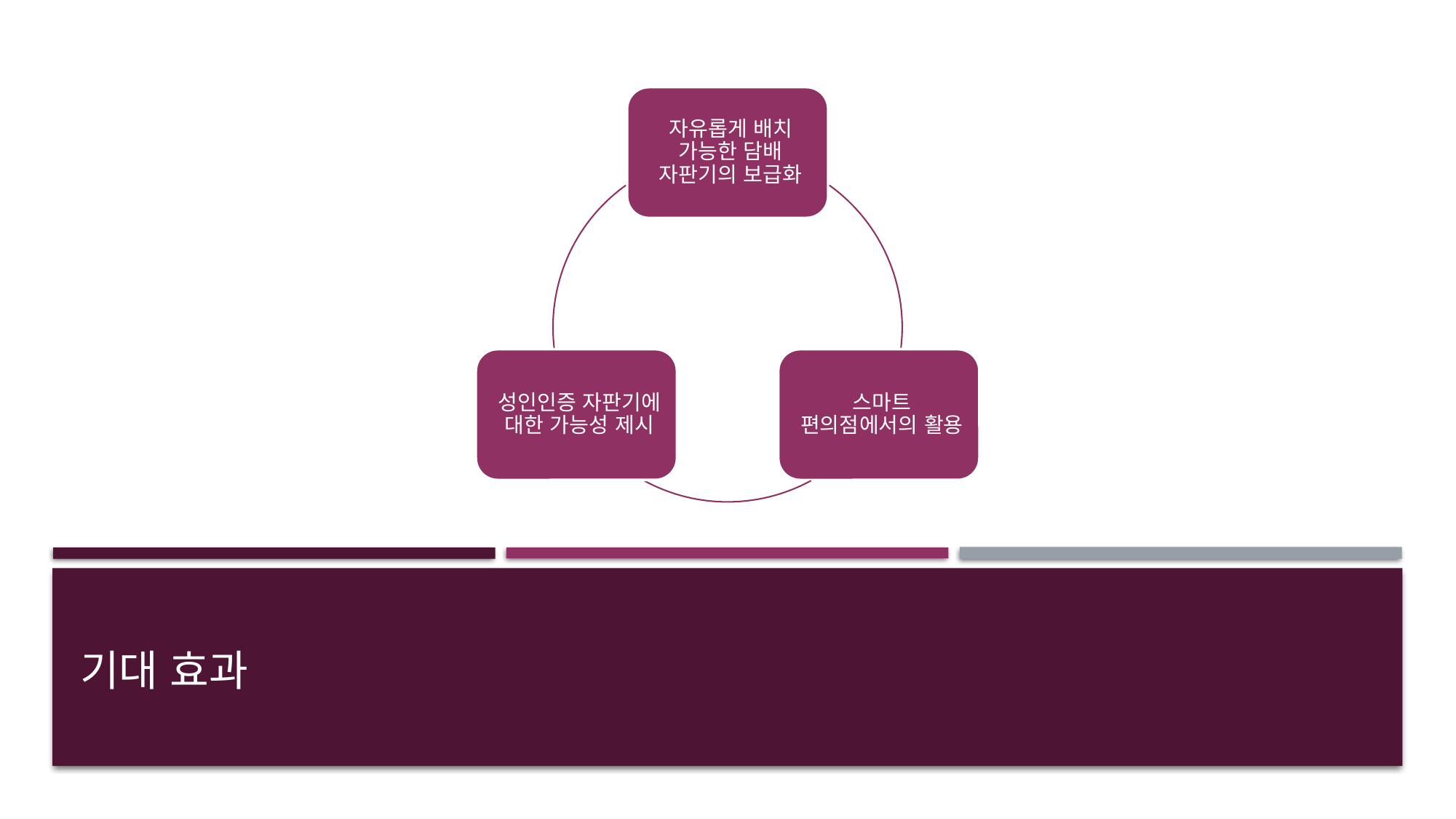

자유롭게 배치 가능한 담배 자판기의 보급화
스마트 편의점에서의 활용
성인인증 자판기에 대한 가능성 제시

# 기대 효과